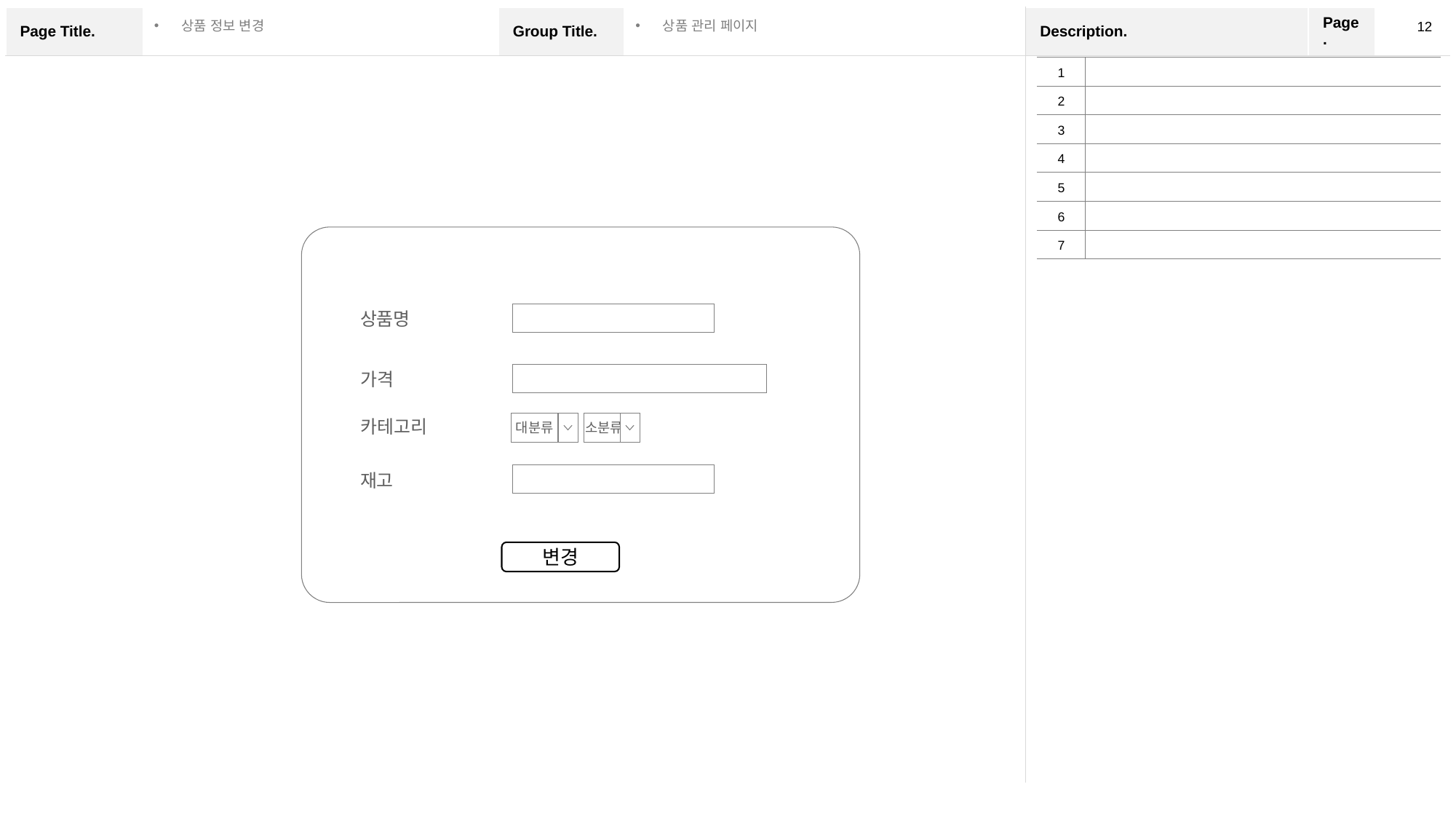

12
상품 정보 변경
상품 관리 페이지
| 1 |  |
| --- | --- |
| 2 |  |
| 3 |  |
| 4 |  |
| 5 |  |
| 6 |  |
| 7 |  |

상품명

가격

카테고리
대분류

소분류

재고

변경